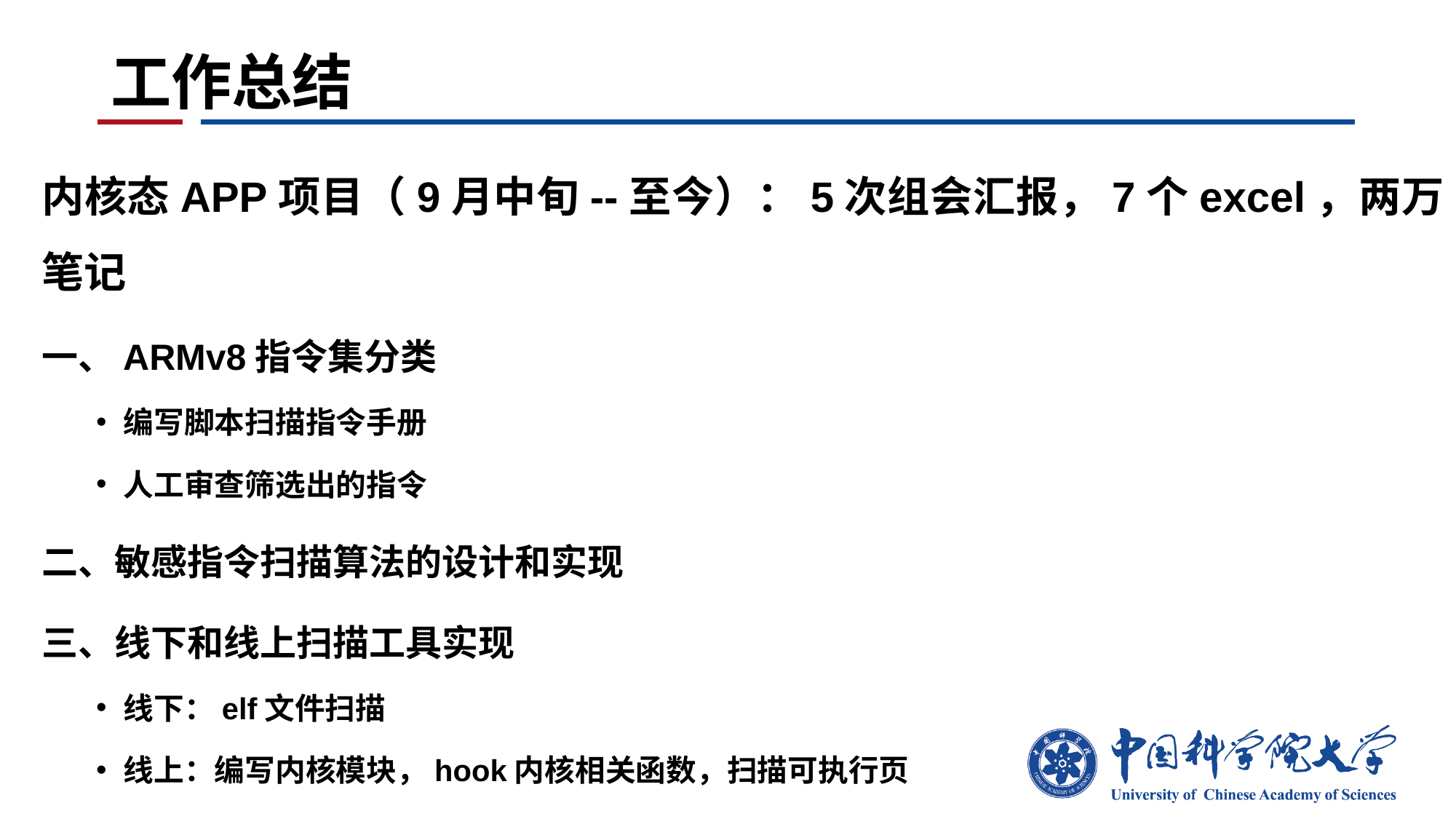

# 工作总结
内核态APP项目（9月中旬--至今）：5次组会汇报，7个excel，两万笔记
一、ARMv8指令集分类
编写脚本扫描指令手册
人工审查筛选出的指令
二、敏感指令扫描算法的设计和实现
三、线下和线上扫描工具实现
线下：elf文件扫描
线上：编写内核模块，hook内核相关函数，扫描可执行页